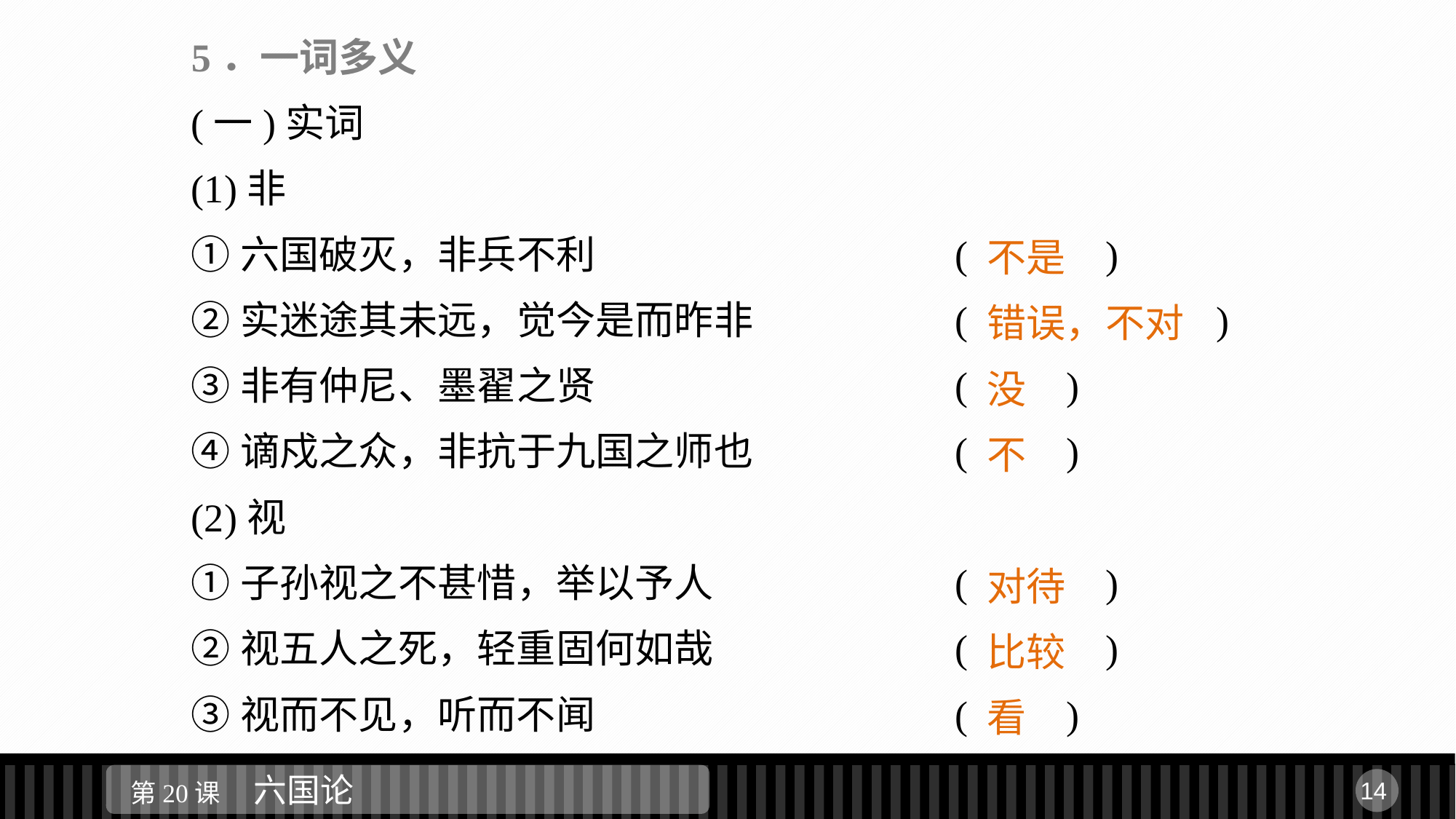

5．一词多义
(一)实词
(1)非
①六国破灭，非兵不利				(　　　)
②实迷途其未远，觉今是而昨非		(　        　　　)
③非有仲尼、墨翟之贤				(　　)
④谪戍之众，非抗于九国之师也		(　　)
(2)视
①子孙视之不甚惜，举以予人			(　　　)
②视五人之死，轻重固何如哉			(　　　)
③视而不见，听而不闻				(　　)
不是
错误，不对
没
不

对待
比较
看